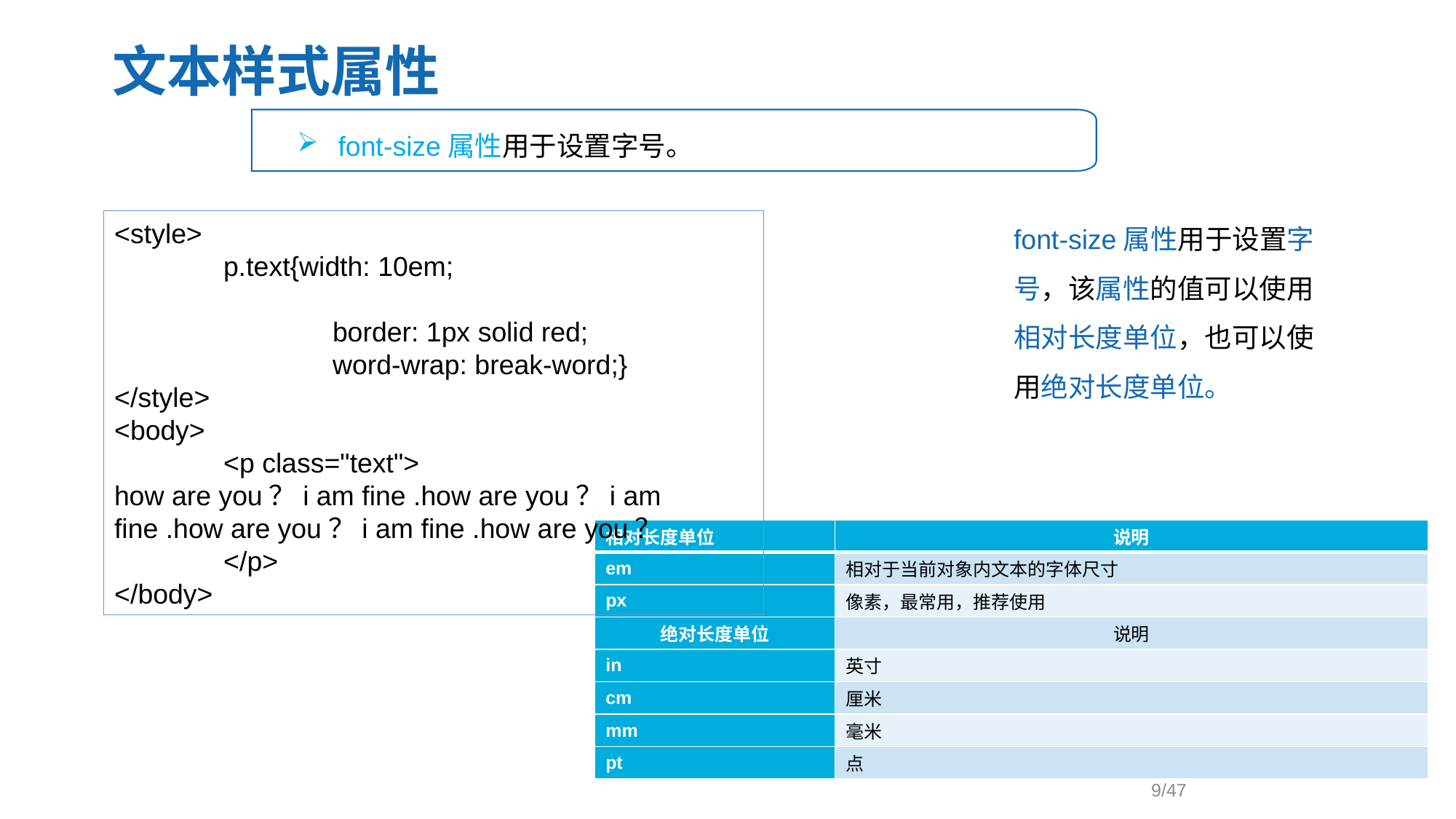

文本样式属性

font-size属性用于设置字号。
font-size属性用于设置字号，该属性的值可以使用相对长度单位，也可以使用绝对长度单位。
<style>
	p.text{width: 10em;
		border: 1px solid red;
		word-wrap: break-word;}
</style>
<body>
	<p class="text">
how are you？i am fine .how are you？i am fine .how are you？i am fine .how are you？
	</p>
</body>
| 相对长度单位 | 说明 |
| --- | --- |
| em | 相对于当前对象内文本的字体尺寸 |
| px | 像素，最常用，推荐使用 |
| 绝对长度单位 | 说明 |
| in | 英寸 |
| cm | 厘米 |
| mm | 毫米 |
| pt | 点 |
9/47